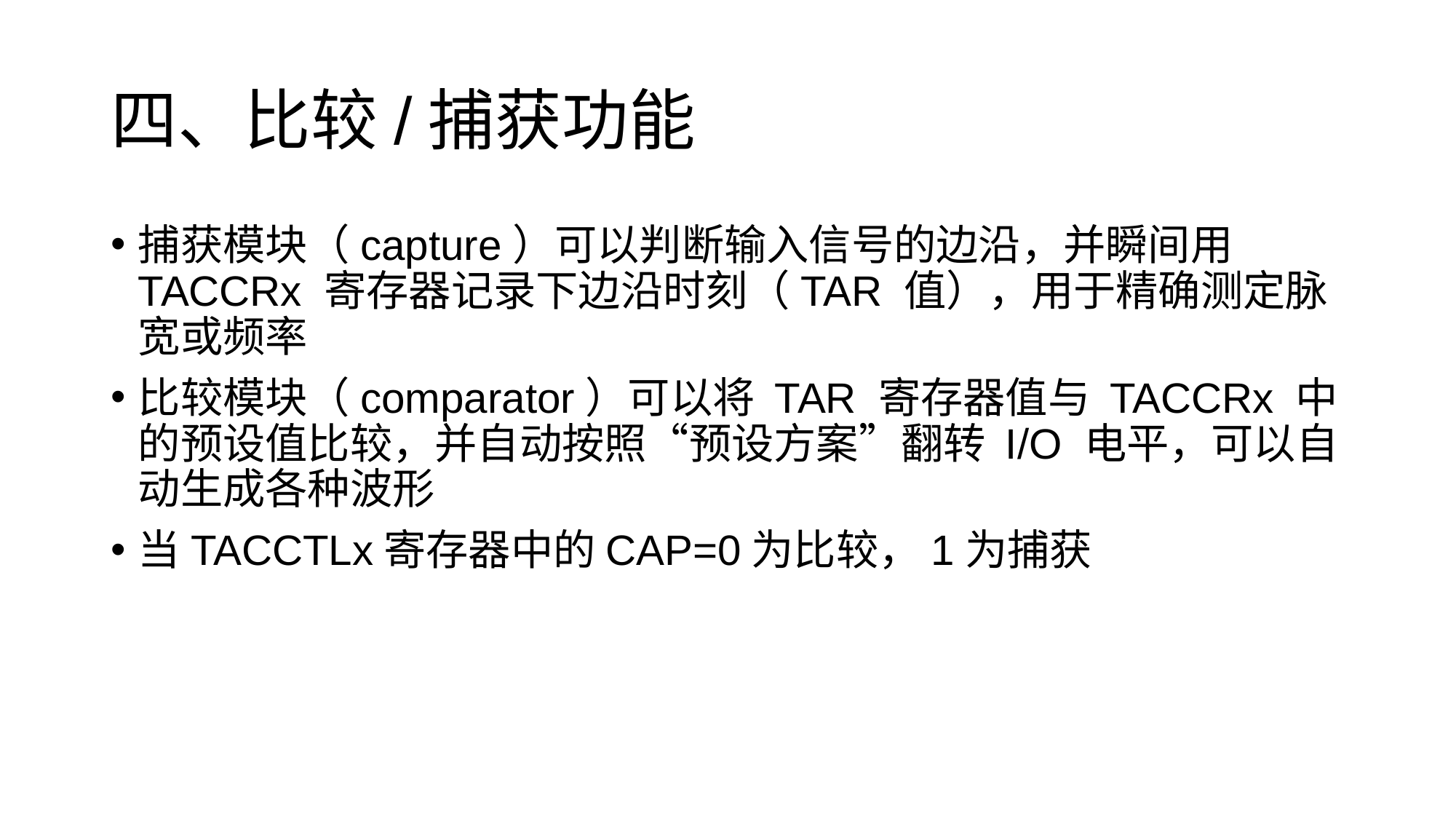

# 四、比较/捕获功能
捕获模块（capture）可以判断输入信号的边沿，并瞬间用 TACCRx 寄存器记录下边沿时刻（TAR 值），用于精确测定脉宽或频率
比较模块（comparator）可以将 TAR 寄存器值与 TACCRx 中的预设值比较，并自动按照“预设方案”翻转 I/O 电平，可以自动生成各种波形
当TACCTLx寄存器中的CAP=0为比较，1为捕获